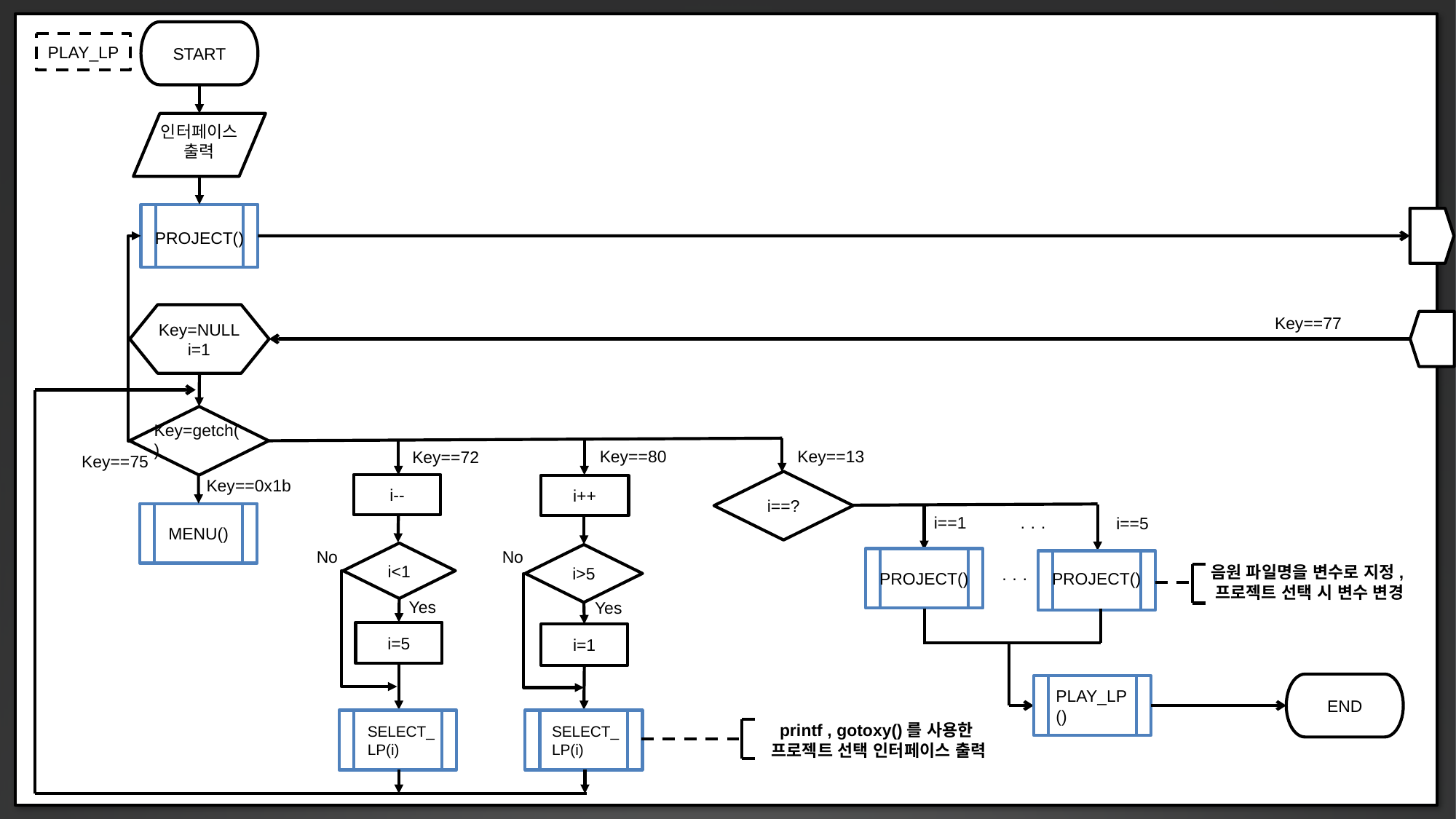

START
PLAY_LP

인터페이스 출력

PROJECT()

Key==77
Key=NULL
i=1

Key=getch()
Key==80
Key==13
Key==72
Key==75
Key==0x1b
i==?
i--
i++
MENU()
i==1
i==5
· · ·
No
No
i<1
i>5
음원 파일명을 변수로 지정,
프로젝트 선택 시 변수 변경

PROJECT()
PROJECT()
· · ·
Yes
Yes
i=5
i=1
END

PLAY_LP()
printf , gotoxy()를 사용한
프로젝트 선택 인터페이스 출력

SELECT_
LP(i)
SELECT_
LP(i)